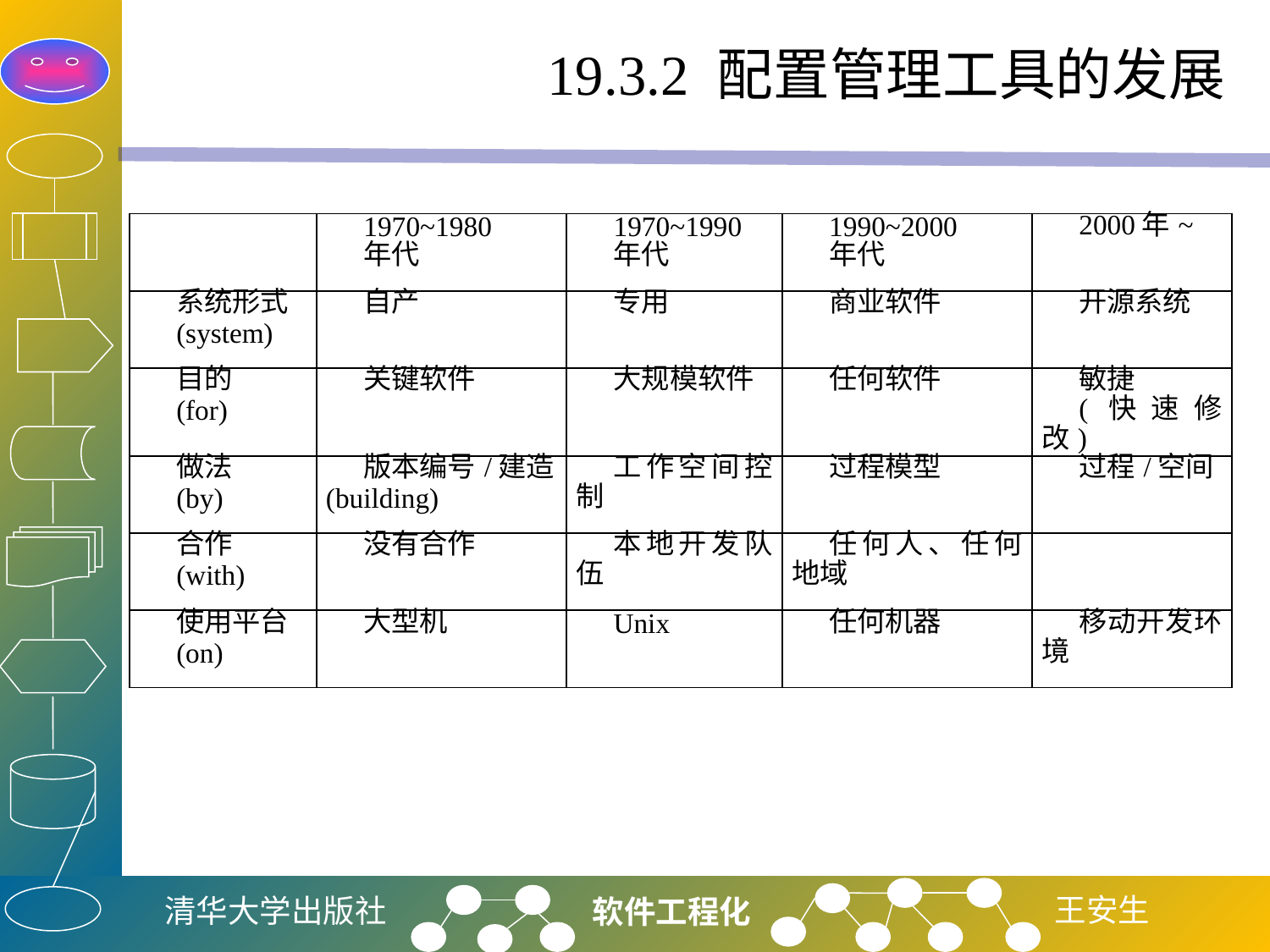

# 19.3.2 配置管理工具的发展
|  | 1970~1980 年代 | 1970~1990 年代 | 1990~2000 年代 | 2000年~ |
| --- | --- | --- | --- | --- |
| 系统形式 (system) | 自产 | 专用 | 商业软件 | 开源系统 |
| 目的 (for) | 关键软件 | 大规模软件 | 任何软件 | 敏捷 (快速修改) |
| 做法 (by) | 版本编号/建造(building) | 工作空间控制 | 过程模型 | 过程/空间 |
| 合作 (with) | 没有合作 | 本地开发队伍 | 任何人、任何地域 |  |
| 使用平台 (on) | 大型机 | Unix | 任何机器 | 移动开发环境 |